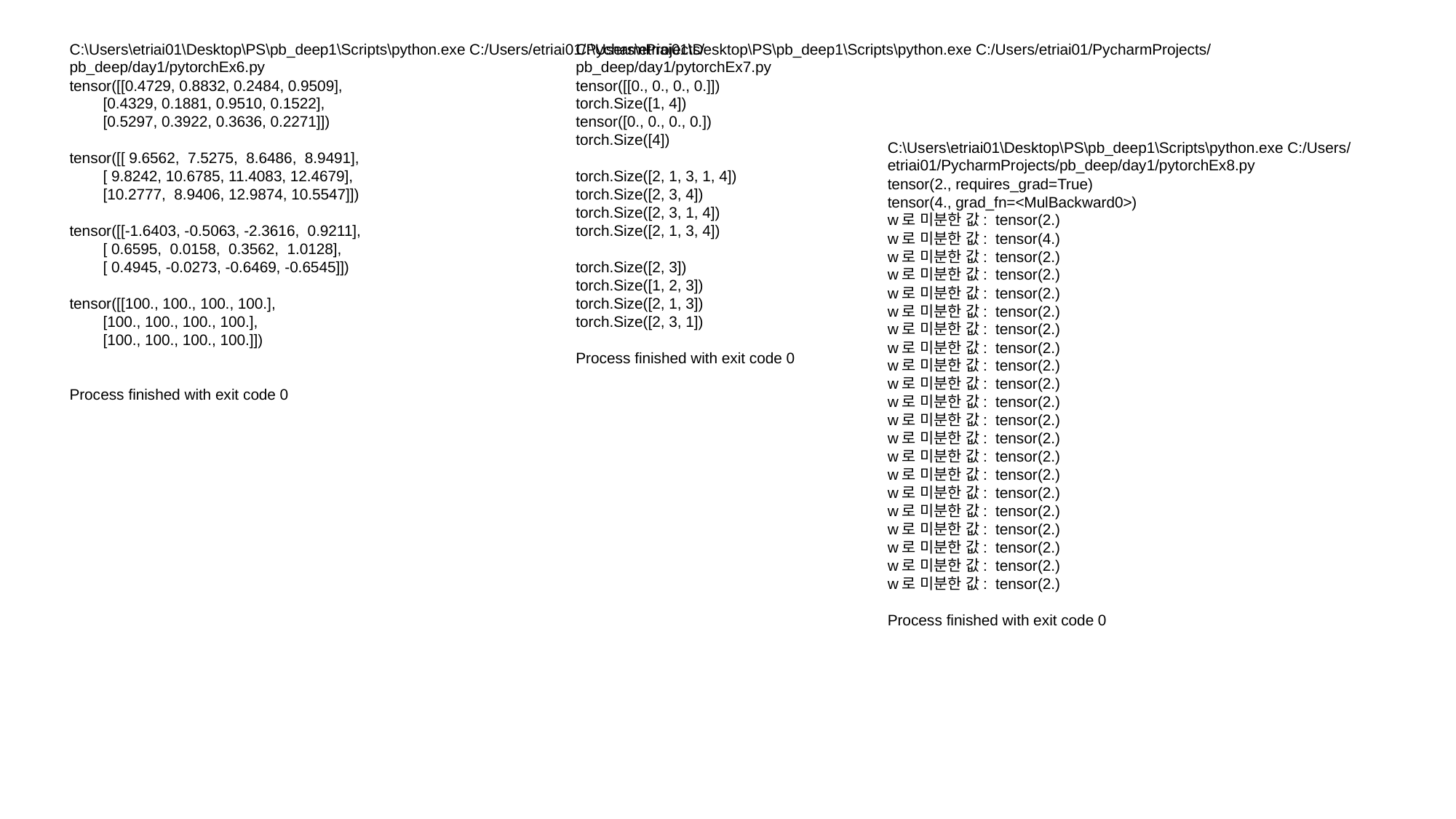

C:\Users\etriai01\Desktop\PS\pb_deep1\Scripts\python.exe C:/Users/etriai01/PycharmProjects/pb_deep/day1/pytorchEx6.py
tensor([[0.4729, 0.8832, 0.2484, 0.9509],
        [0.4329, 0.1881, 0.9510, 0.1522],
        [0.5297, 0.3922, 0.3636, 0.2271]])

tensor([[ 9.6562,  7.5275,  8.6486,  8.9491],
        [ 9.8242, 10.6785, 11.4083, 12.4679],
        [10.2777,  8.9406, 12.9874, 10.5547]])

tensor([[-1.6403, -0.5063, -2.3616,  0.9211],
        [ 0.6595,  0.0158,  0.3562,  1.0128],
        [ 0.4945, -0.0273, -0.6469, -0.6545]])

tensor([[100., 100., 100., 100.],
        [100., 100., 100., 100.],
        [100., 100., 100., 100.]])

Process finished with exit code 0
C:\Users\etriai01\Desktop\PS\pb_deep1\Scripts\python.exe C:/Users/etriai01/PycharmProjects/pb_deep/day1/pytorchEx7.py
tensor([[0., 0., 0., 0.]])
torch.Size([1, 4])
tensor([0., 0., 0., 0.])
torch.Size([4])

torch.Size([2, 1, 3, 1, 4])
torch.Size([2, 3, 4])
torch.Size([2, 3, 1, 4])
torch.Size([2, 1, 3, 4])

torch.Size([2, 3])
torch.Size([1, 2, 3])
torch.Size([2, 1, 3])
torch.Size([2, 3, 1])

Process finished with exit code 0
C:\Users\etriai01\Desktop\PS\pb_deep1\Scripts\python.exe C:/Users/etriai01/PycharmProjects/pb_deep/day1/pytorchEx8.py
tensor(2., requires_grad=True)
tensor(4., grad_fn=<MulBackward0>)
w로 미분한 값:  tensor(2.)
w로 미분한 값:  tensor(4.)
w로 미분한 값:  tensor(2.)
w로 미분한 값:  tensor(2.)
w로 미분한 값:  tensor(2.)
w로 미분한 값:  tensor(2.)
w로 미분한 값:  tensor(2.)
w로 미분한 값:  tensor(2.)
w로 미분한 값:  tensor(2.)
w로 미분한 값:  tensor(2.)
w로 미분한 값:  tensor(2.)
w로 미분한 값:  tensor(2.)
w로 미분한 값:  tensor(2.)
w로 미분한 값:  tensor(2.)
w로 미분한 값:  tensor(2.)
w로 미분한 값:  tensor(2.)
w로 미분한 값:  tensor(2.)
w로 미분한 값:  tensor(2.)
w로 미분한 값:  tensor(2.)
w로 미분한 값:  tensor(2.)
w로 미분한 값:  tensor(2.)

Process finished with exit code 0